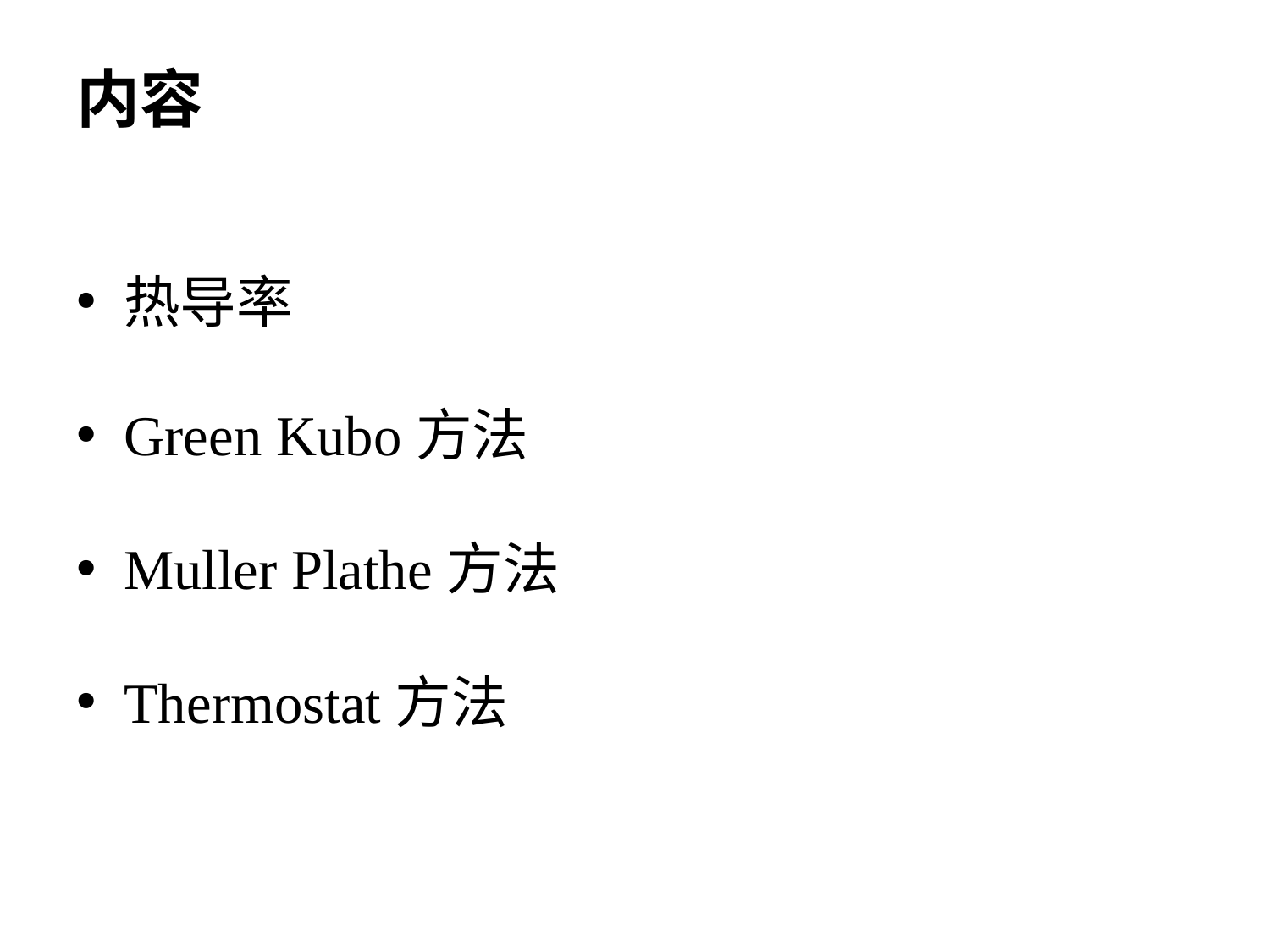

# 内容
热导率
Green Kubo方法
Muller Plathe方法
Thermostat方法